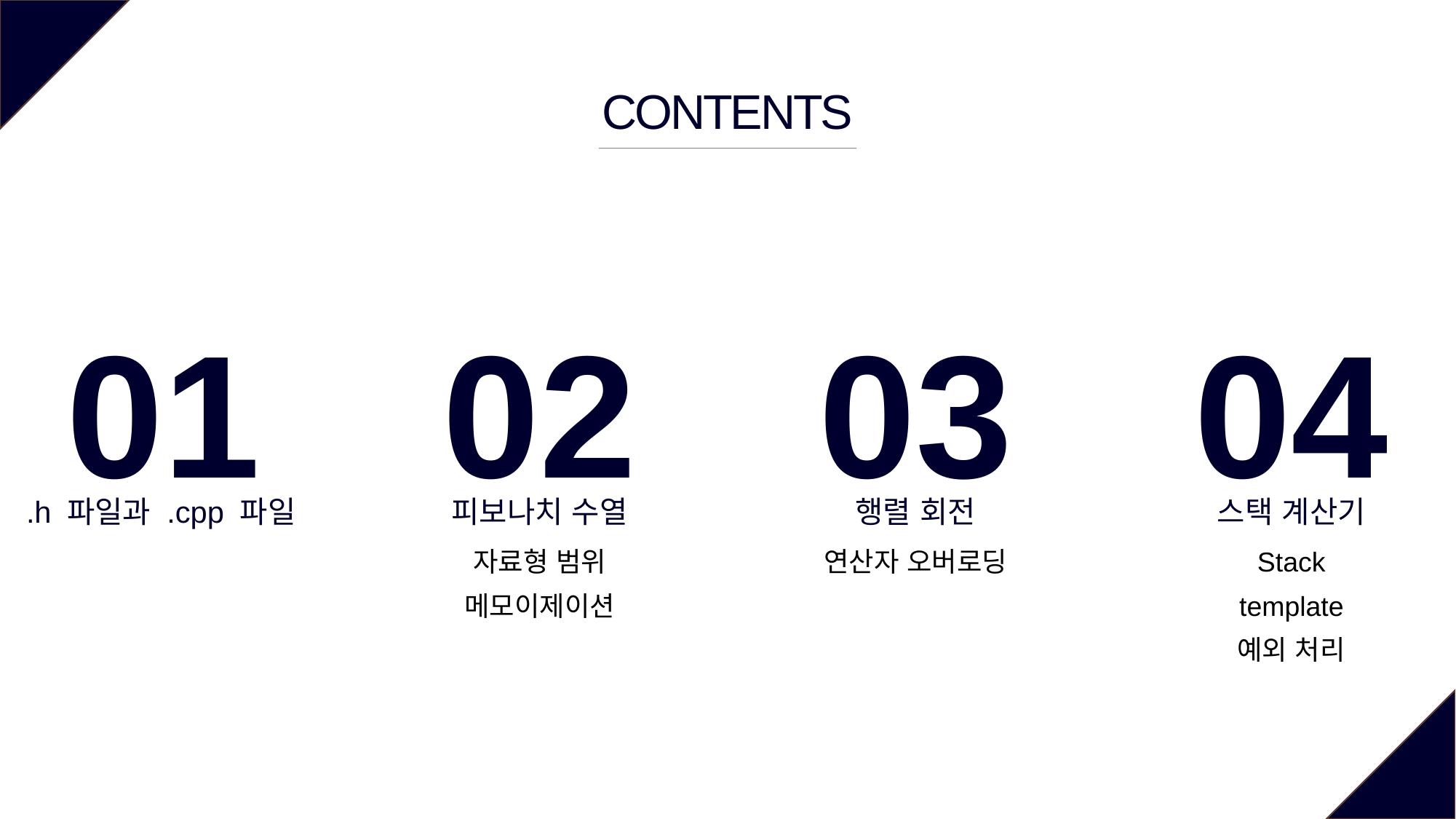

CONTENTS
01
02
03
04
.h 파일과 .cpp 파일
피보나치 수열
행렬 회전
스택 계산기
자료형 범위
연산자 오버로딩
Stack
메모이제이션
template
예외 처리